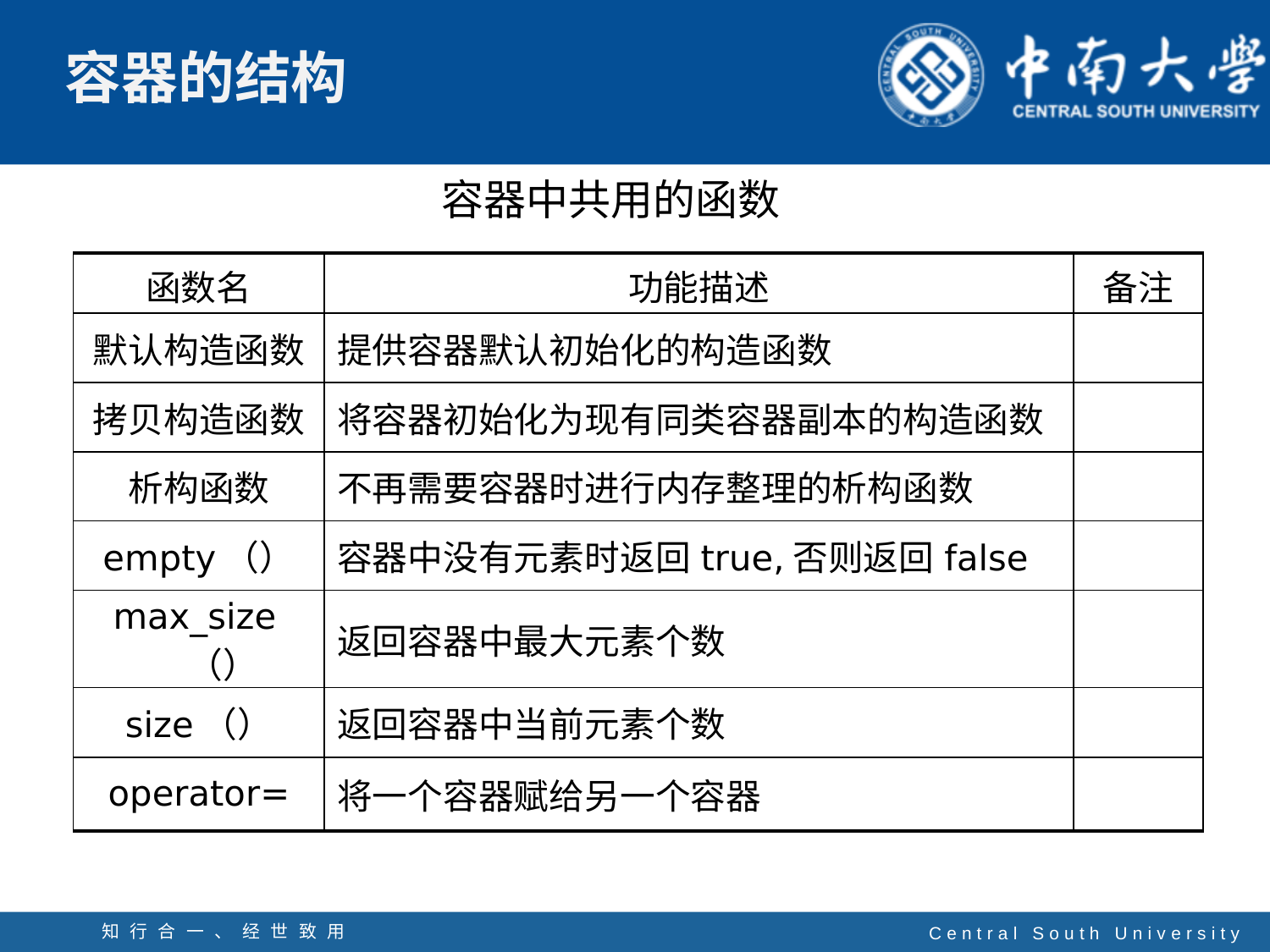

容器中共用的函数
| 函数名 | 功能描述 | 备注 |
| --- | --- | --- |
| 默认构造函数 | 提供容器默认初始化的构造函数 |  |
| 拷贝构造函数 | 将容器初始化为现有同类容器副本的构造函数 |  |
| 析构函数 | 不再需要容器时进行内存整理的析构函数 |  |
| empty（） | 容器中没有元素时返回true,否则返回false |  |
| max\_size（） | 返回容器中最大元素个数 |  |
| size（） | 返回容器中当前元素个数 |  |
| operator= | 将一个容器赋给另一个容器 |  |

知行合一、经世致用
自强不息 厚德载物
Central South University
13